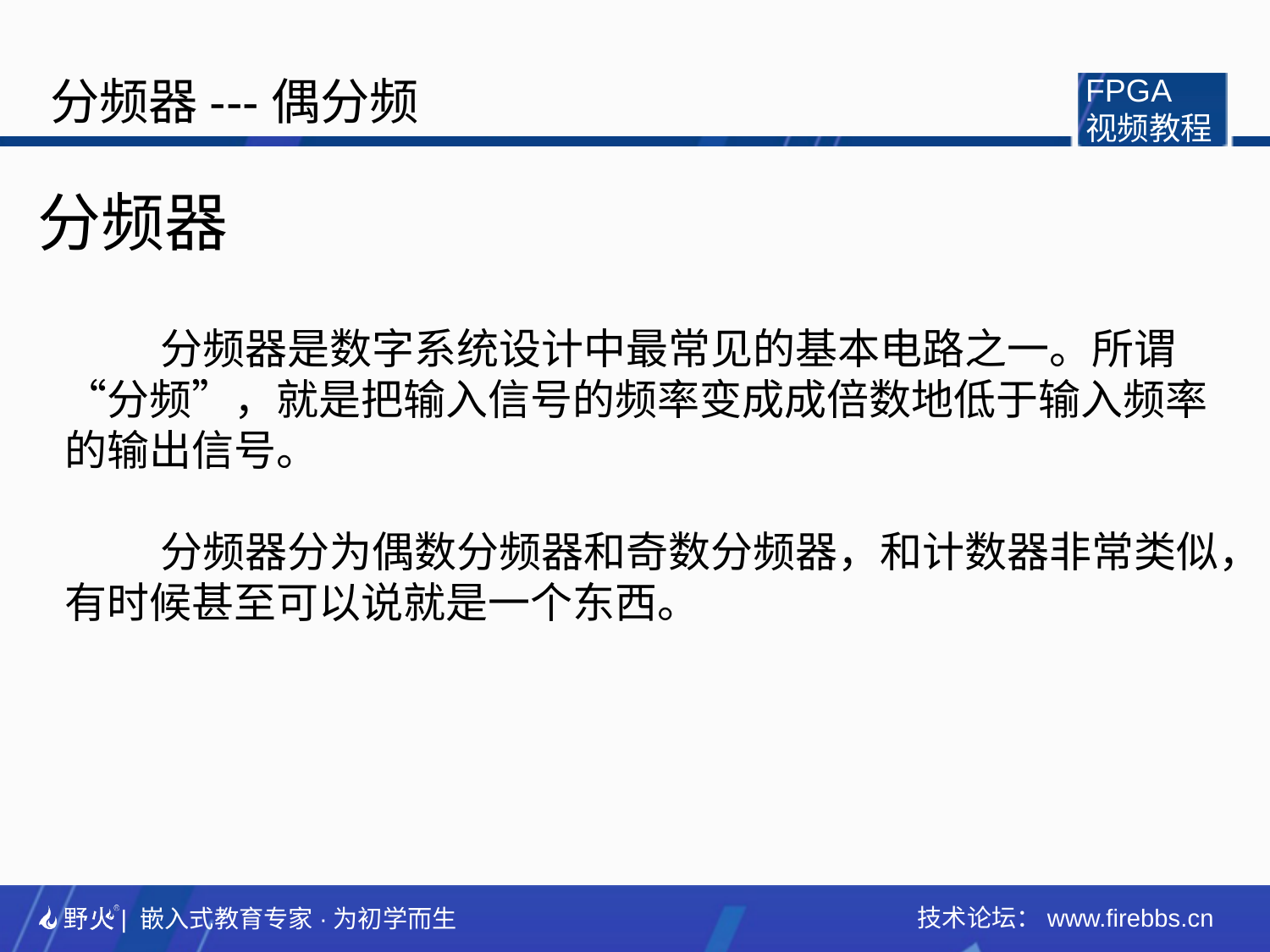

分频器---偶分频
FPGA
视频教程
分频器
         分频器是数字系统设计中最常见的基本电路之一。所谓“分频”，就是把输入信号的频率变成成倍数地低于输入频率的输出信号。

         分频器分为偶数分频器和奇数分频器，和计数器非常类似，有时候甚至可以说就是一个东西。